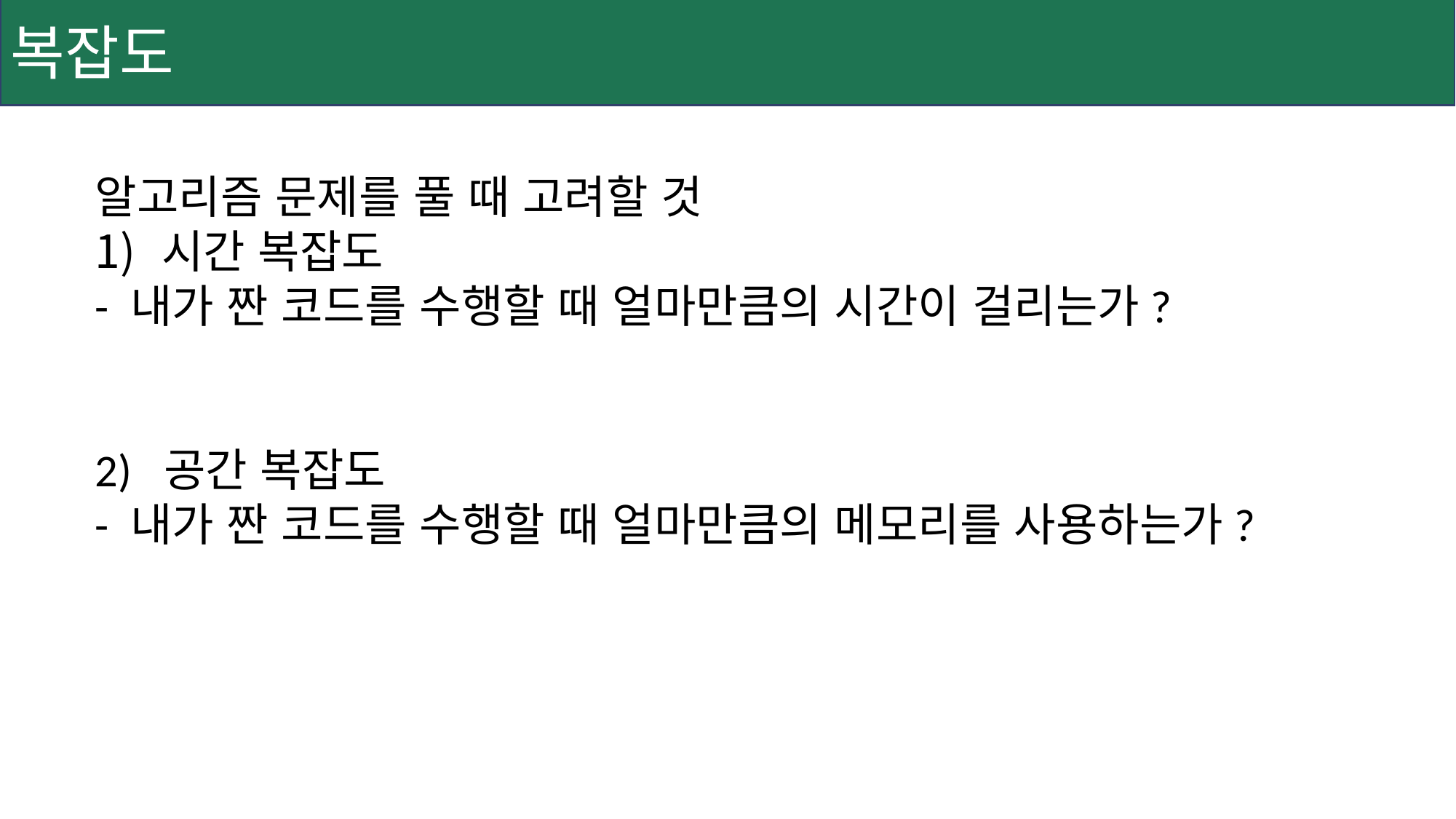

복잡도
알고리즘 문제를 풀 때 고려할 것
시간 복잡도
- 내가 짠 코드를 수행할 때 얼마만큼의 시간이 걸리는가?

2)  공간 복잡도
- 내가 짠 코드를 수행할 때 얼마만큼의 메모리를 사용하는가?